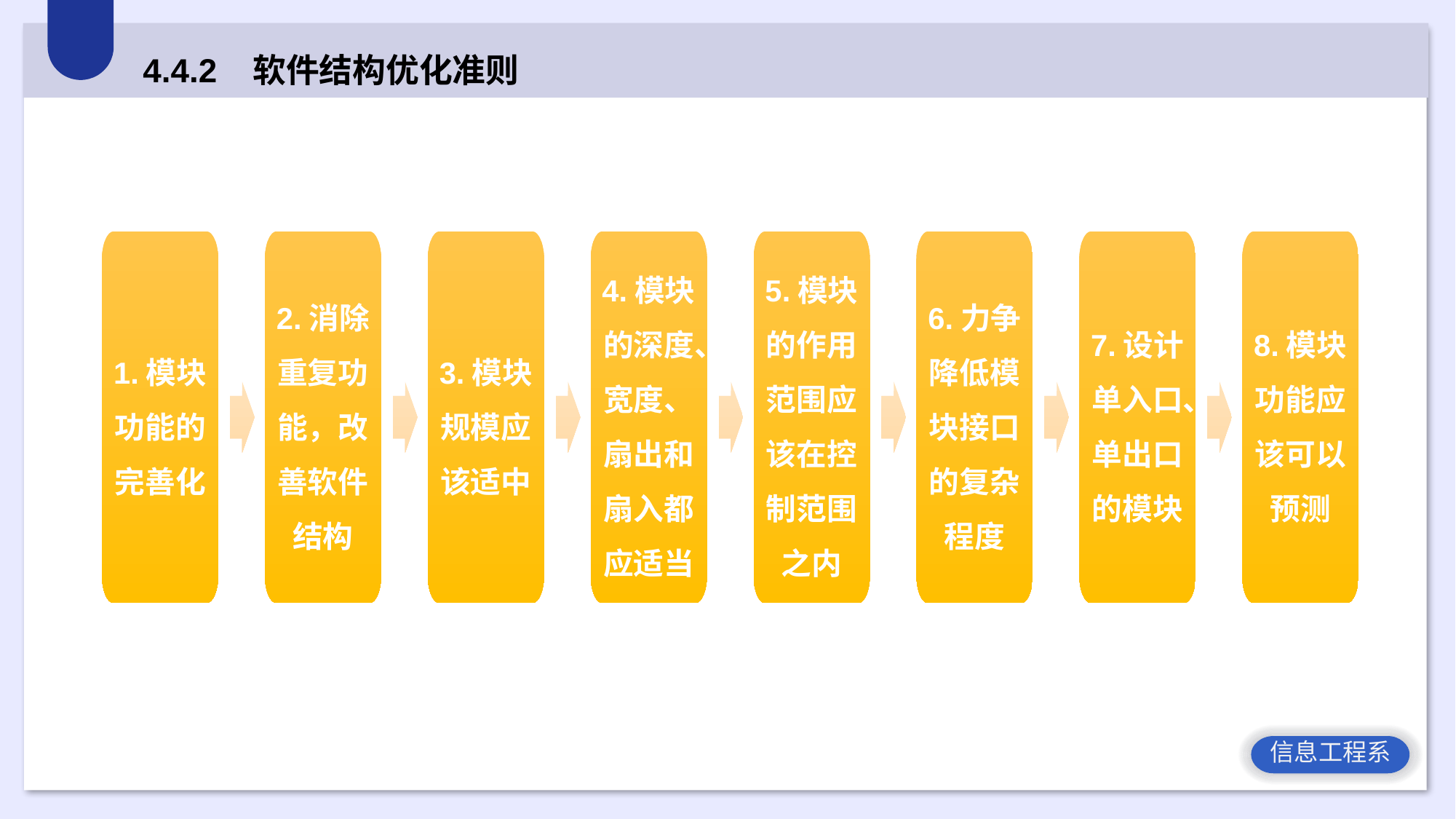

4.4.2   软件结构优化准则
1.模块功能的完善化
2.消除重复功能，改善软件结构
3.模块规模应该适中
4.模块的深度、宽度、扇出和扇入都应适当
5.模块的作用范围应该在控制范围之内
6.力争降低模块接口的复杂程度
7.设计单入口、单出口的模块
8.模块功能应该可以预测